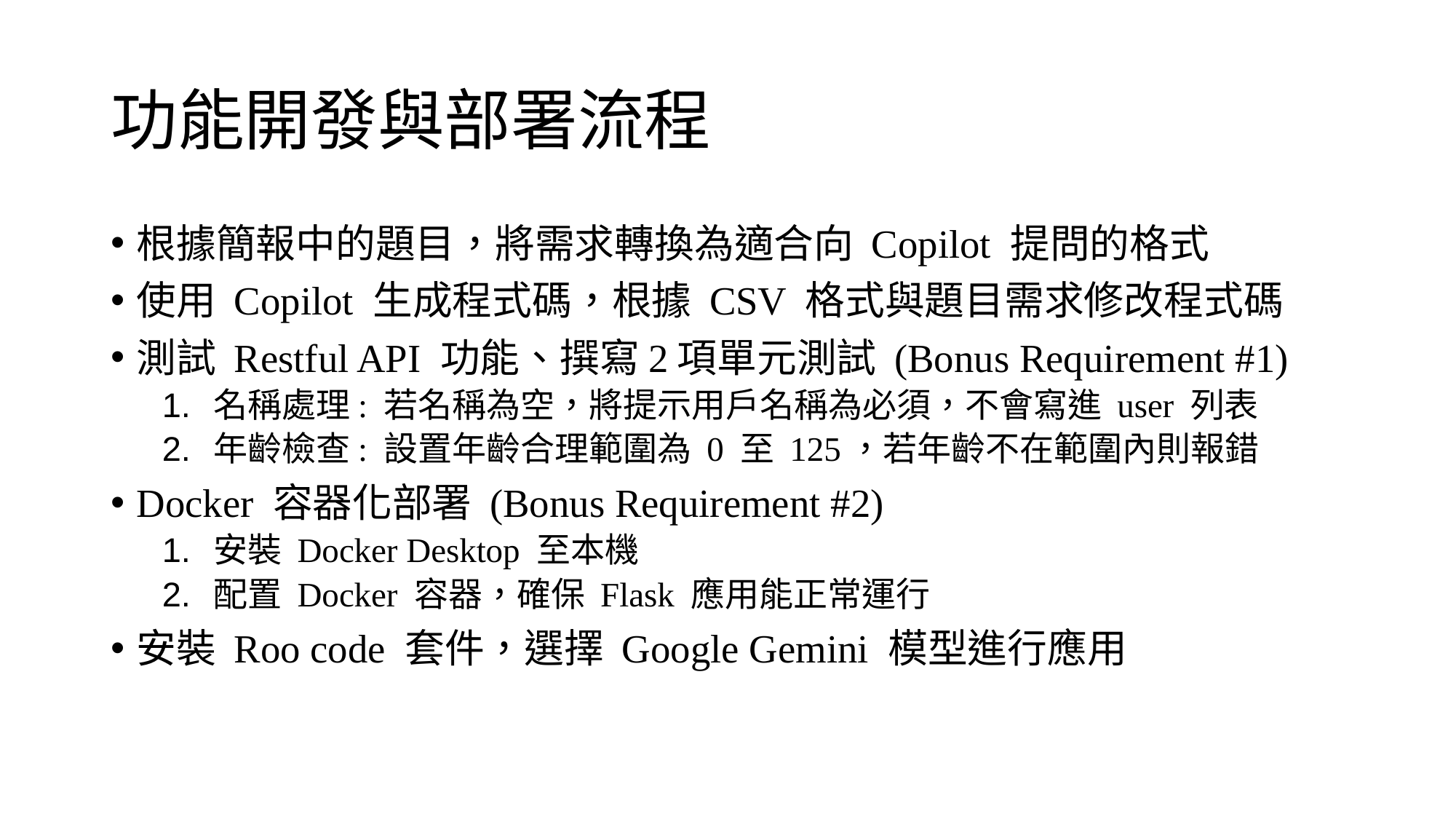

# 功能開發與部署流程
根據簡報中的題目，將需求轉換為適合向 Copilot 提問的格式
使用 Copilot 生成程式碼，根據 CSV 格式與題目需求修改程式碼
測試 Restful API 功能、撰寫2項單元測試 (Bonus Requirement #1)
名稱處理: 若名稱為空，將提示用戶名稱為必須，不會寫進 user 列表
年齡檢查: 設置年齡合理範圍為 0 至 125，若年齡不在範圍內則報錯
Docker 容器化部署 (Bonus Requirement #2)
安裝 Docker Desktop 至本機
配置 Docker 容器，確保 Flask 應用能正常運行
安裝 Roo code 套件，選擇 Google Gemini 模型進行應用